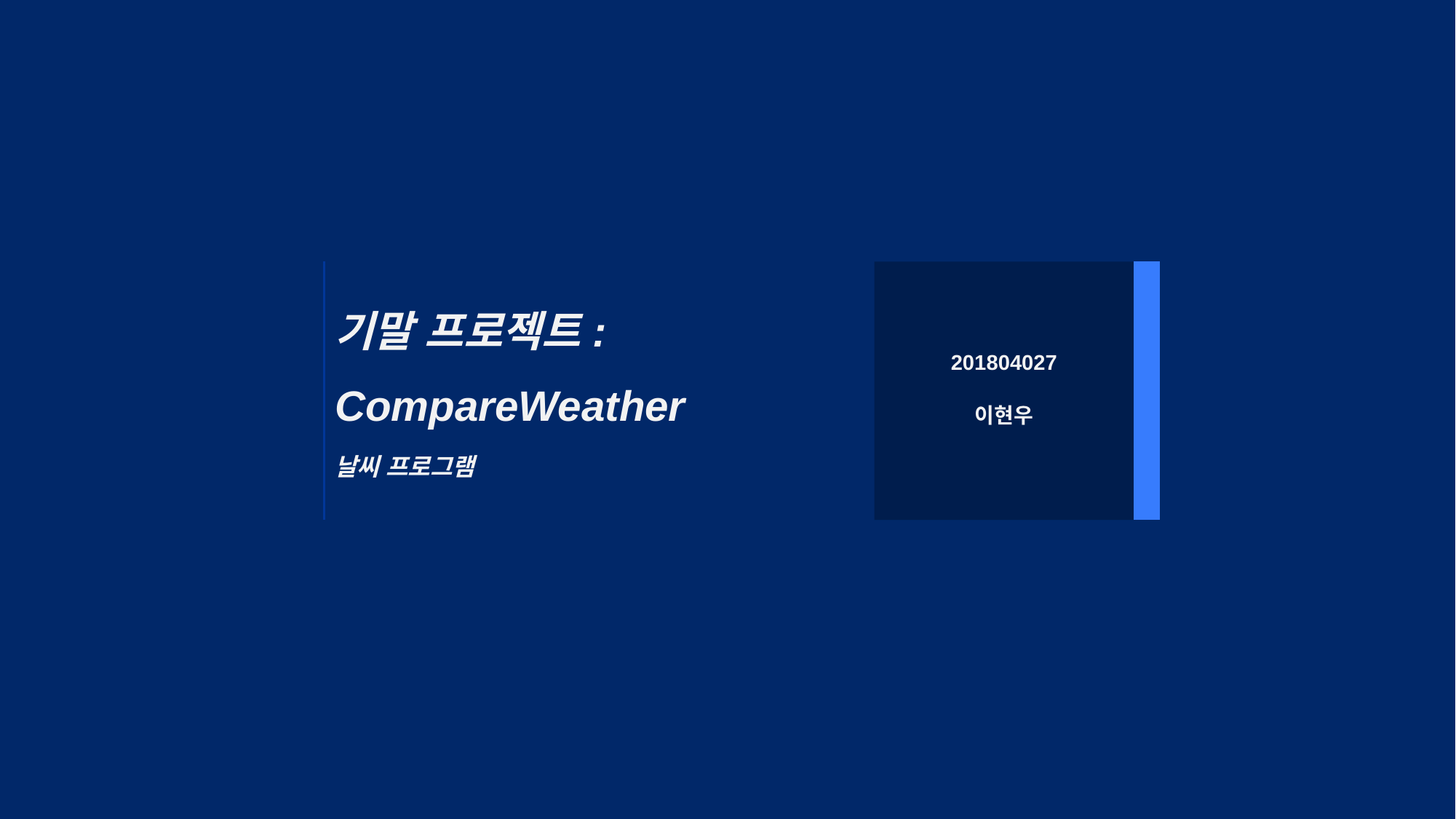

| 기말 프로젝트: CompareWeather 날씨 프로그램 | 201804027 이현우 |  |
| --- | --- | --- |